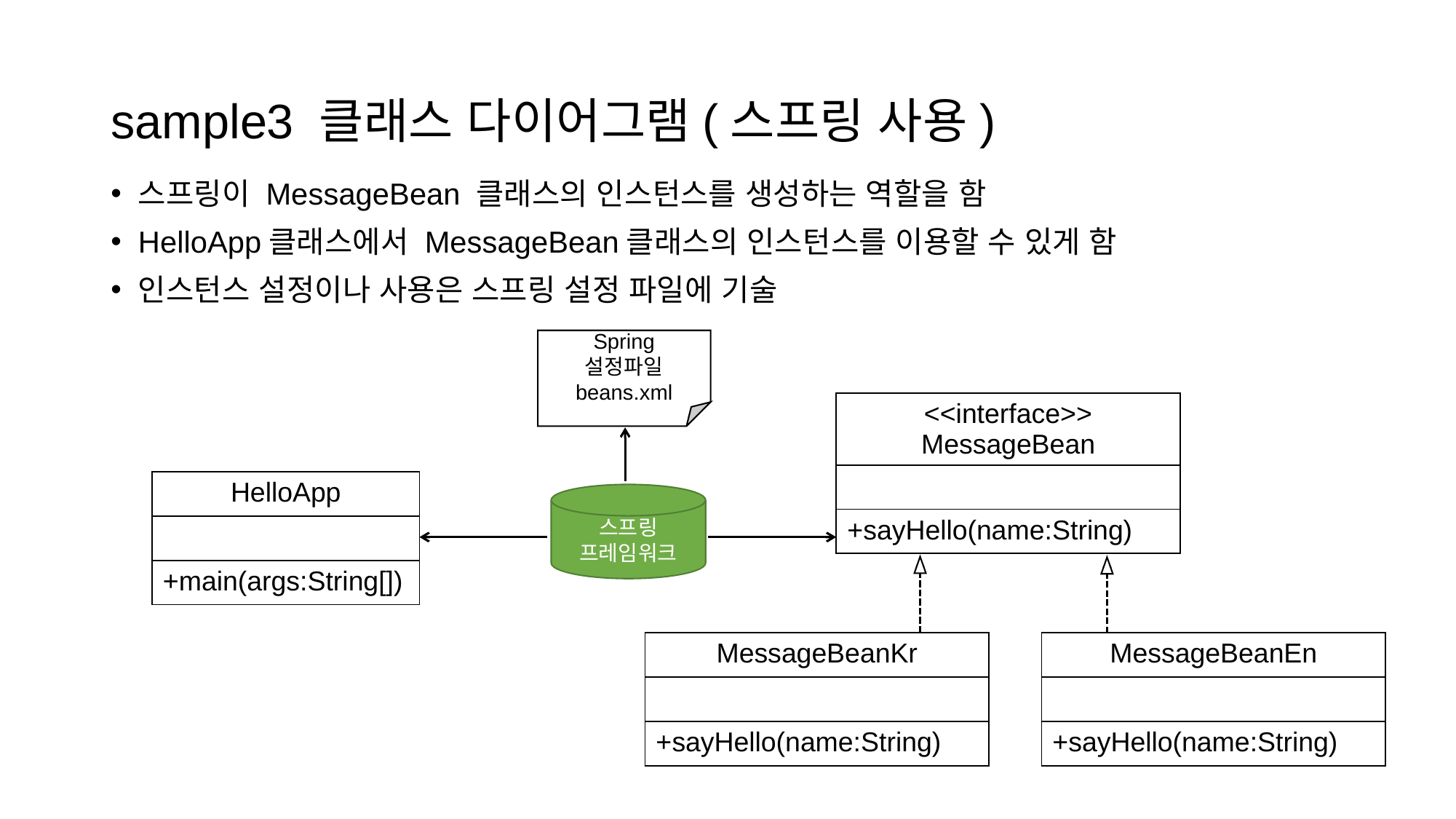

# sample3 클래스 다이어그램(스프링 사용)
스프링이 MessageBean 클래스의 인스턴스를 생성하는 역할을 함
HelloApp클래스에서 MessageBean클래스의 인스턴스를 이용할 수 있게 함
인스턴스 설정이나 사용은 스프링 설정 파일에 기술

Spring
설정파일
beans.xml
| <<interface>> MessageBean |
| --- |
|  |
| +sayHello(name:String) |
| HelloApp |
| --- |
|  |
| +main(args:String[]) |
스프링
프레임워크

| MessageBeanKr |
| --- |
|  |
| +sayHello(name:String) |
| MessageBeanEn |
| --- |
|  |
| +sayHello(name:String) |